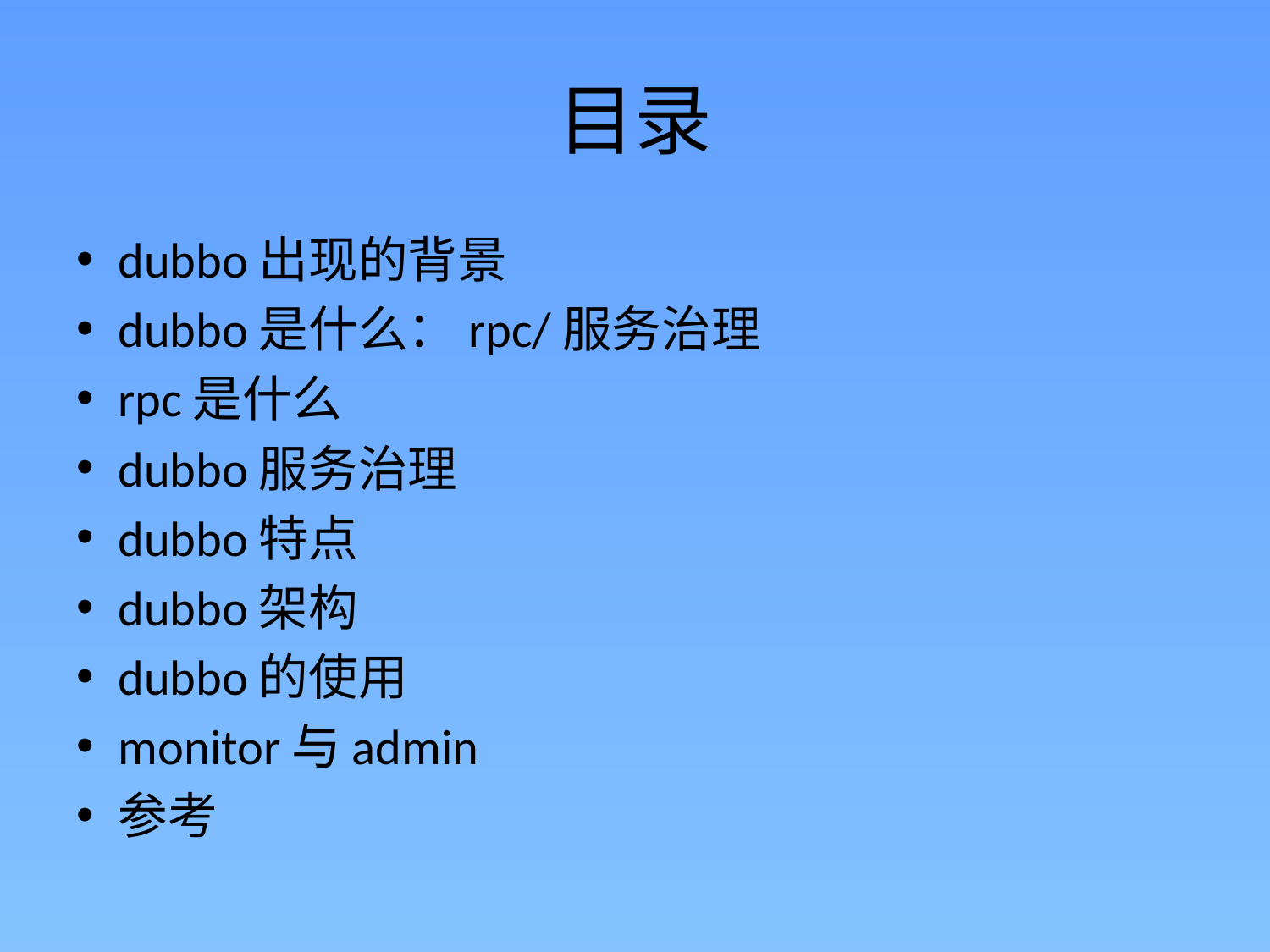

# 目录
dubbo出现的背景
dubbo是什么：rpc/服务治理
rpc是什么
dubbo服务治理
dubbo特点
dubbo架构
dubbo的使用
monitor与admin
参考